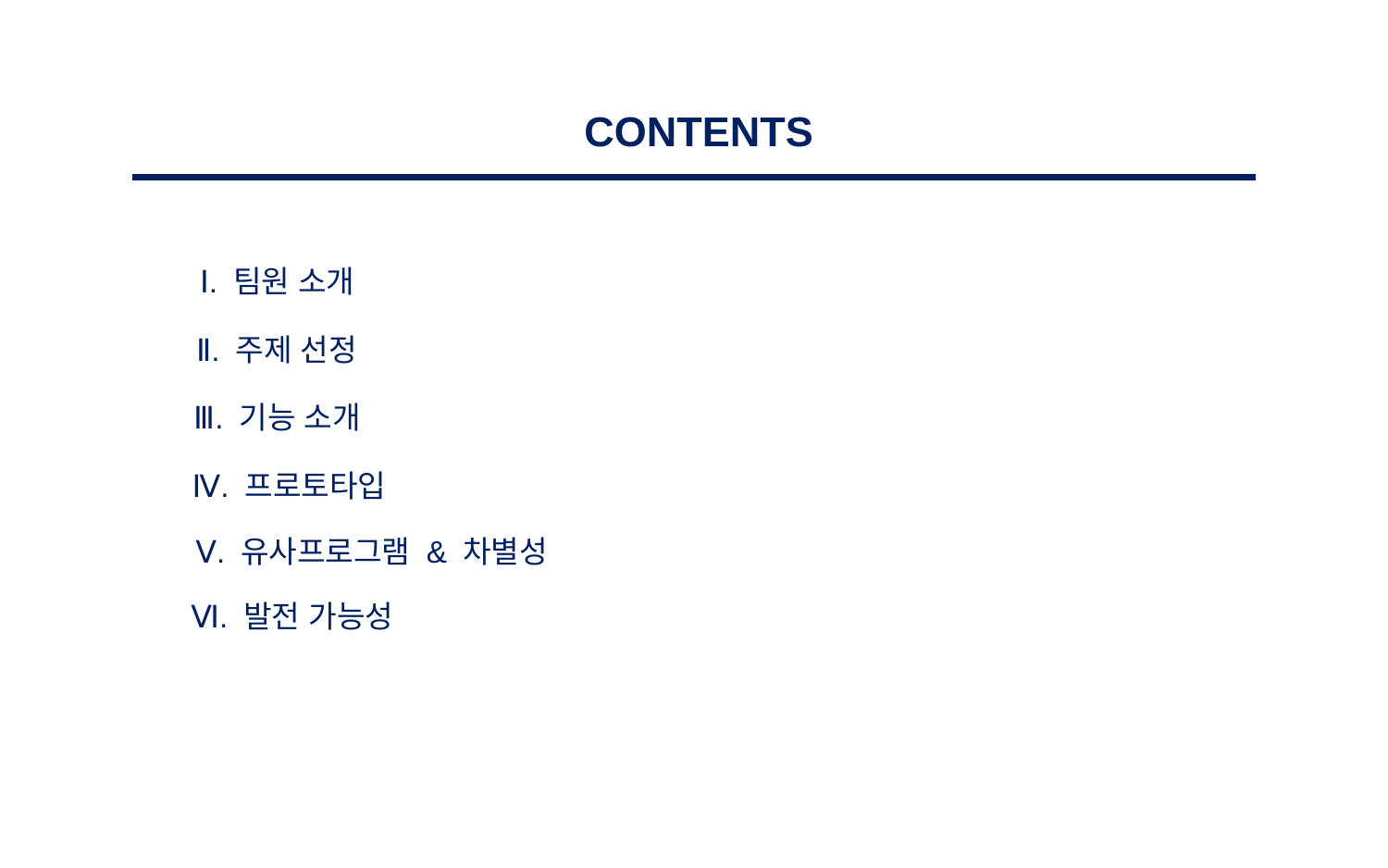

CONTENTS
Ⅰ. 팀원 소개
Ⅱ. 주제 선정
Ⅲ. 기능 소개
Ⅳ. 프로토타입
Ⅴ. 유사프로그램 & 차별성
Ⅵ. 발전 가능성